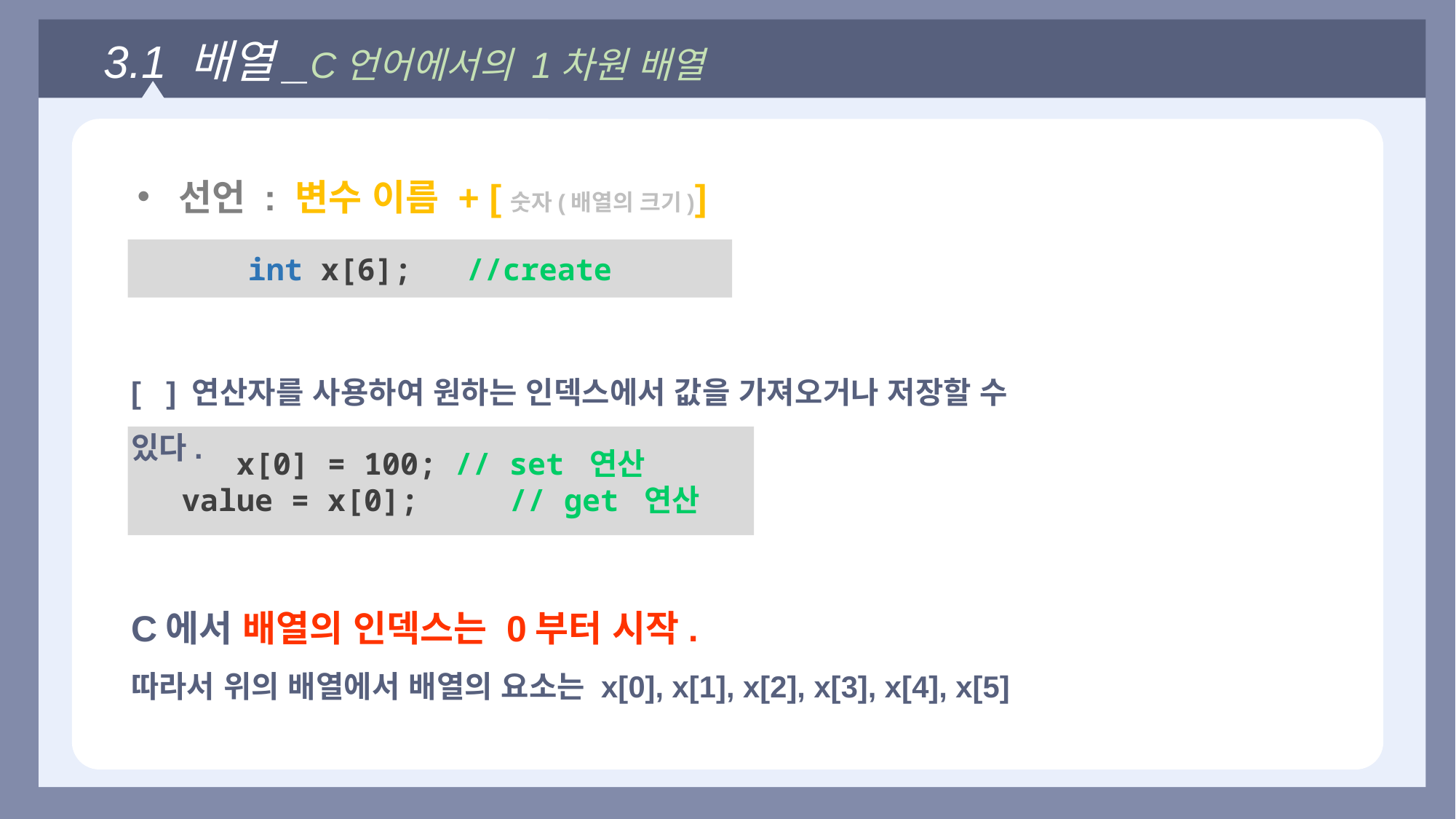

3.1 배열_C언어에서의 1차원 배열

선언 : 변수 이름 + [숫자(배열의 크기)]
int x[6];	//create
[   ] 연산자를 사용하여 원하는 인덱스에서 값을 가져오거나 저장할 수 있다.
x[0] = 100;	// set 연산
value = x[0];	// get 연산
C에서 배열의 인덱스는 0부터 시작.
따라서 위의 배열에서 배열의 요소는 x[0], x[1], x[2], x[3], x[4], x[5]